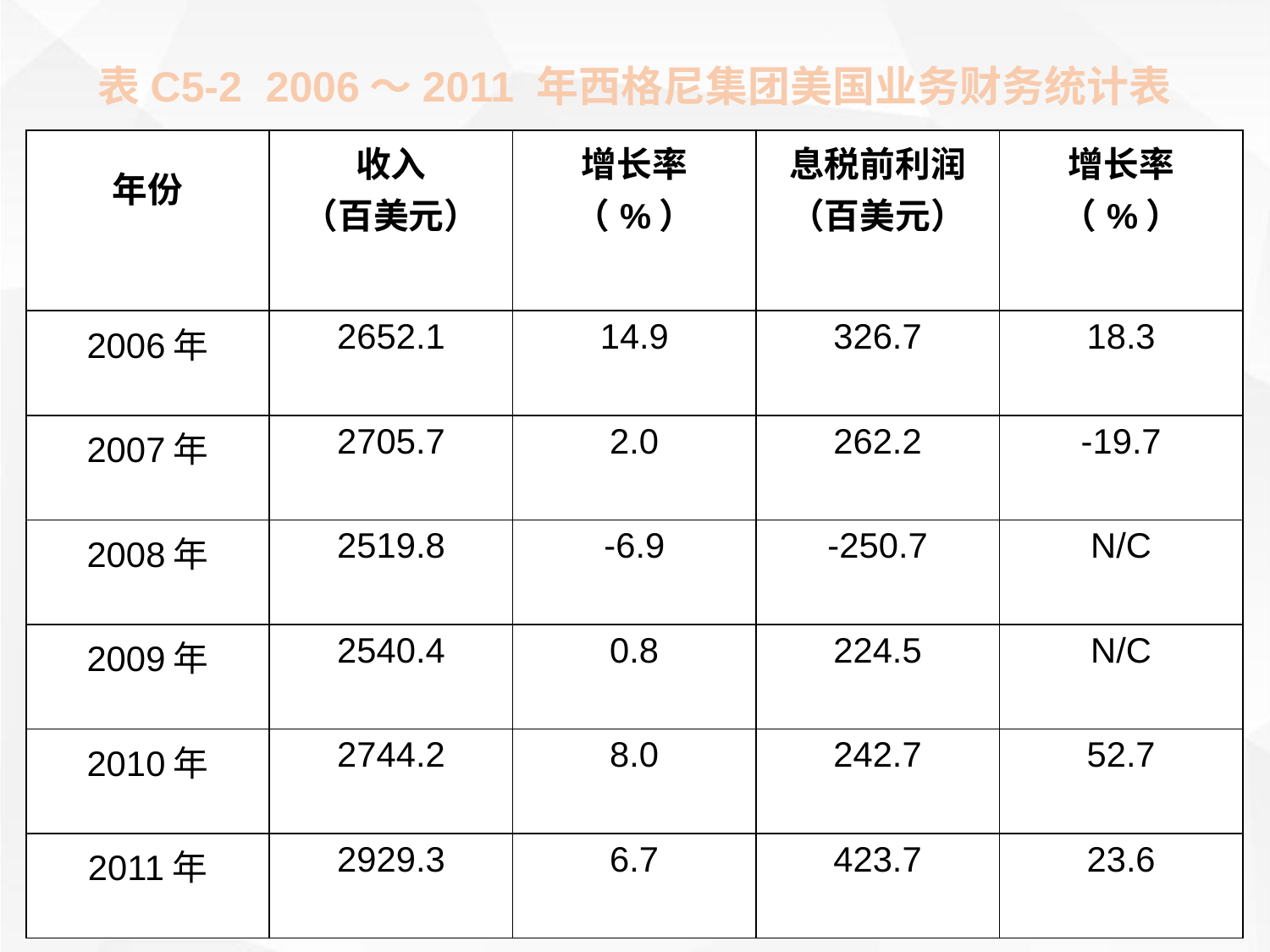

表C5-2  2006～2011 年西格尼集团美国业务财务统计表

| 年份 | 收入 （百美元） | 增长率 （%） | 息税前利润 （百美元） | 增长率 （%） |
| --- | --- | --- | --- | --- |
| 2006年 | 2652.1 | 14.9 | 326.7 | 18.3 |
| 2007年 | 2705.7 | 2.0 | 262.2 | -19.7 |
| 2008年 | 2519.8 | -6.9 | -250.7 | N/C |
| 2009年 | 2540.4 | 0.8 | 224.5 | N/C |
| 2010年 | 2744.2 | 8.0 | 242.7 | 52.7 |
| 2011年 | 2929.3 | 6.7 | 423.7 | 23.6 |